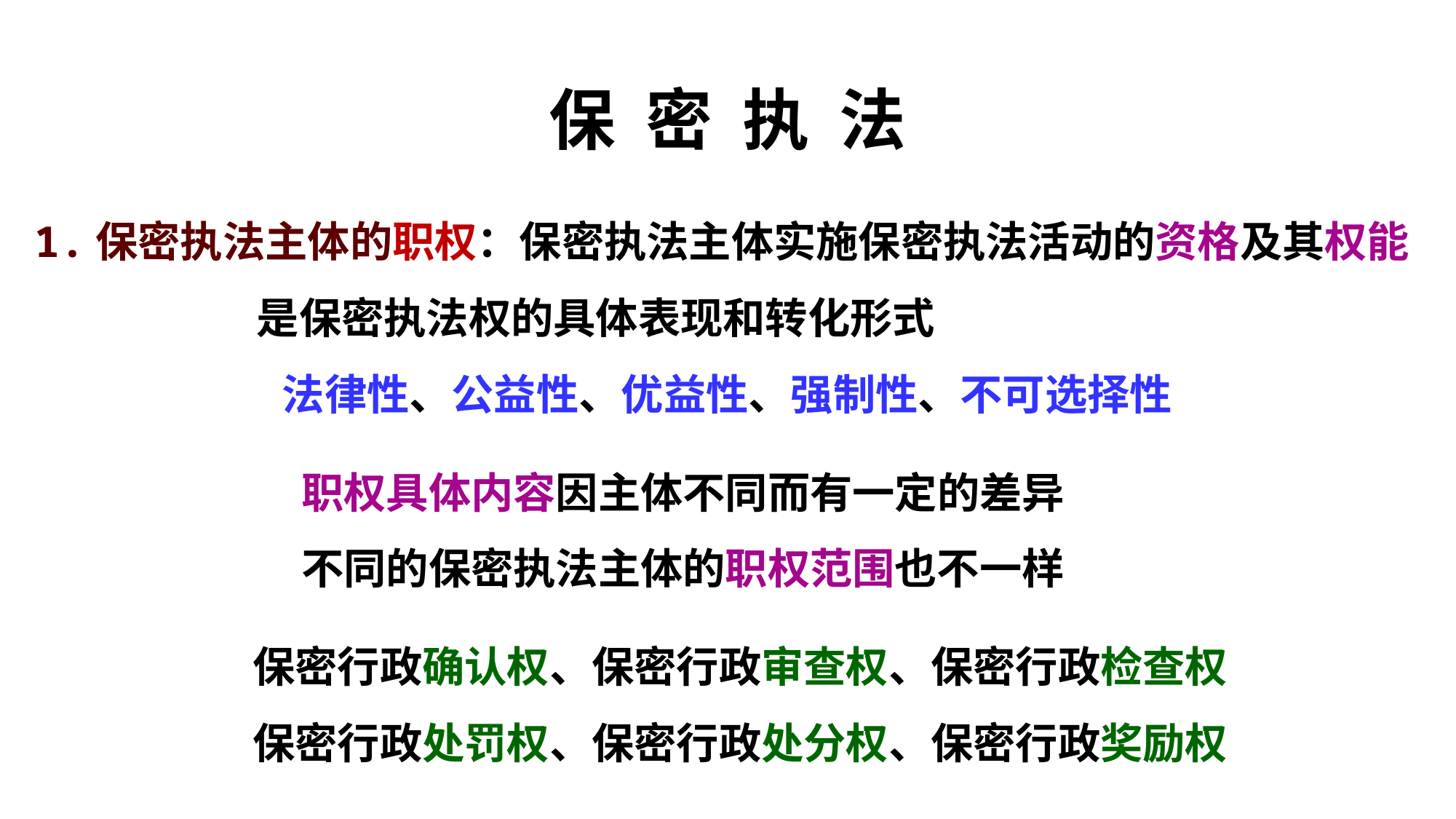

# 保  密  执  法
1.保密执法主体的职权：保密执法主体实施保密执法活动的资格及其权能
                      是保密执法权的具体表现和转化形式
		  法律性、公益性、优益性、强制性、不可选择性

		    职权具体内容因主体不同而有一定的差异
		    不同的保密执法主体的职权范围也不一样

		保密行政确认权、保密行政审查权、保密行政检查权
		保密行政处罚权、保密行政处分权、保密行政奖励权